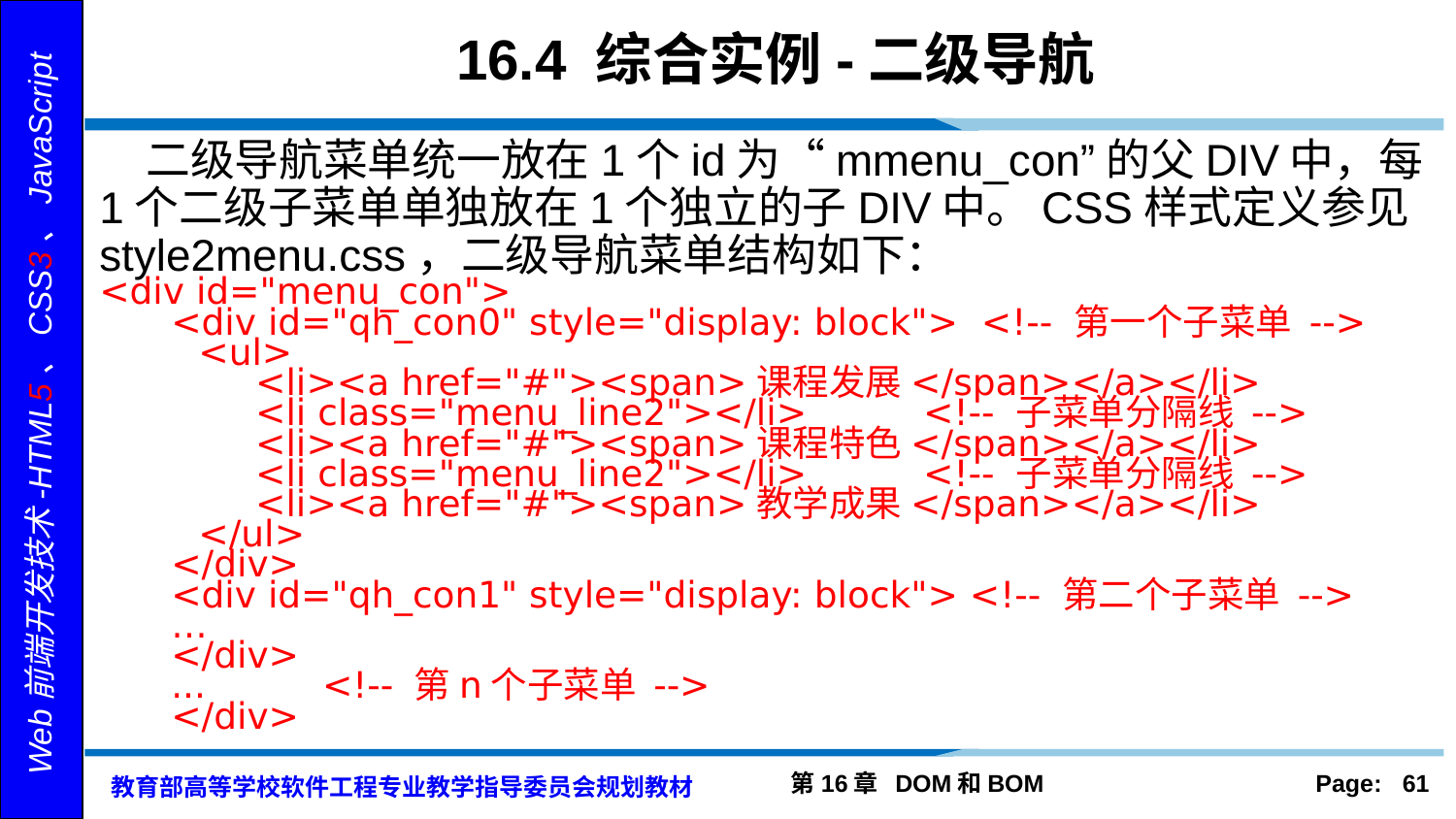

# 16.4 综合实例-二级导航
    二级导航菜单统一放在1个id为“mmenu_con”的父DIV中，每1个二级子菜单单独放在1个独立的子DIV中。CSS样式定义参见style2menu.css，二级导航菜单结构如下：
<div id="menu_con">
<div id="qh_con0" style="display: block">  <!-- 第一个子菜单 -->
<ul>
<li><a href="#"><span>课程发展</span></a></li>
<li class="menu_line2"></li>          <!-- 子菜单分隔线 -->
<li><a href="#"><span>课程特色</span></a></li>
<li class="menu_line2"></li>          <!-- 子菜单分隔线 -->
<li><a href="#"><span>教学成果</span></a></li>
</ul>
</div>
<div id="qh_con1" style="display: block"> <!-- 第二个子菜单 -->
…
</div>
...          <!-- 第n个子菜单 -->
</div>